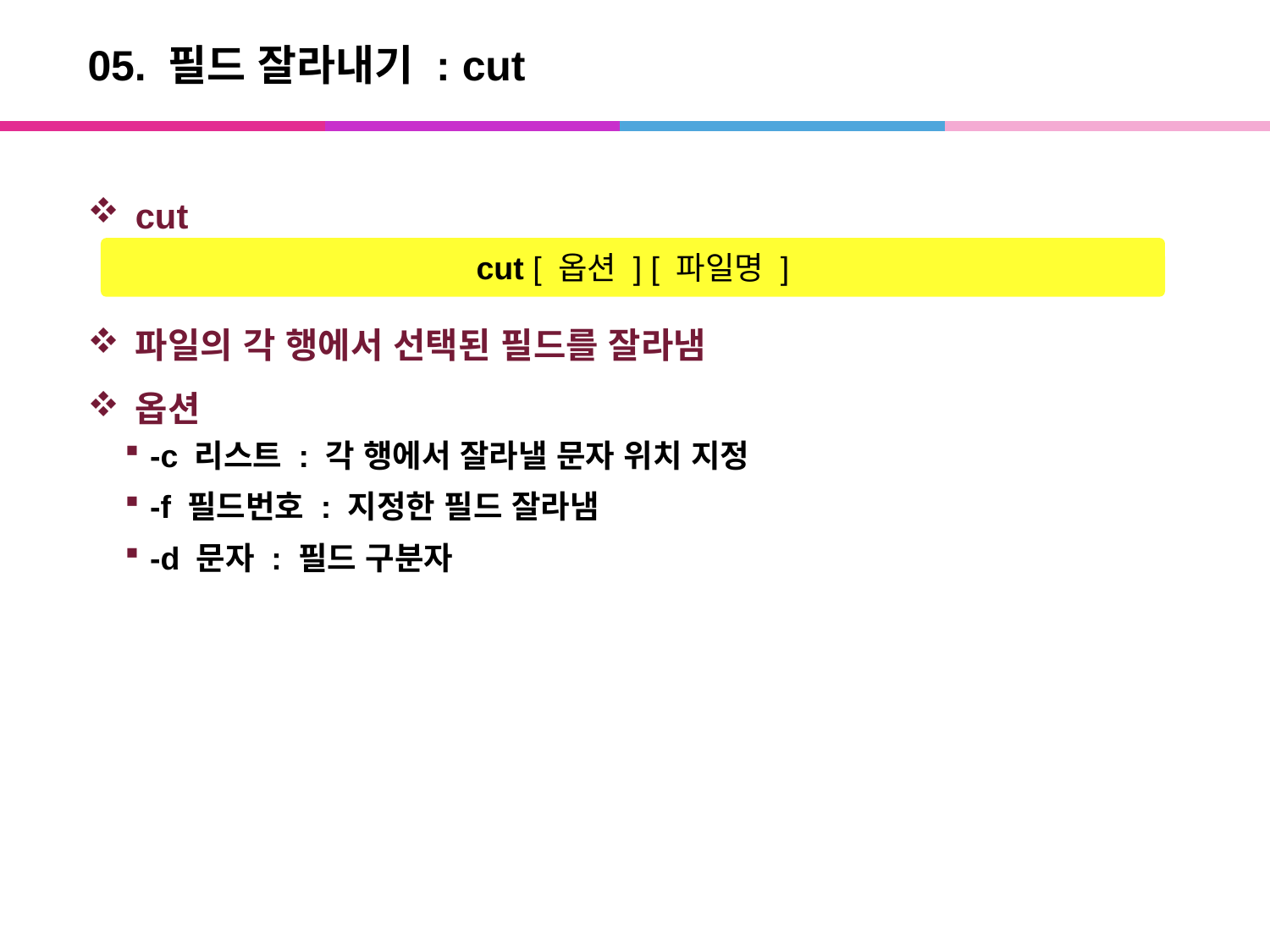

# 05. 필드 잘라내기 : cut
cut

파일의 각 행에서 선택된 필드를 잘라냄
옵션
-c 리스트 : 각 행에서 잘라낼 문자 위치 지정
-f 필드번호 : 지정한 필드 잘라냄
-d 문자 : 필드 구분자

cut [ 옵션 ] [ 파일명 ]